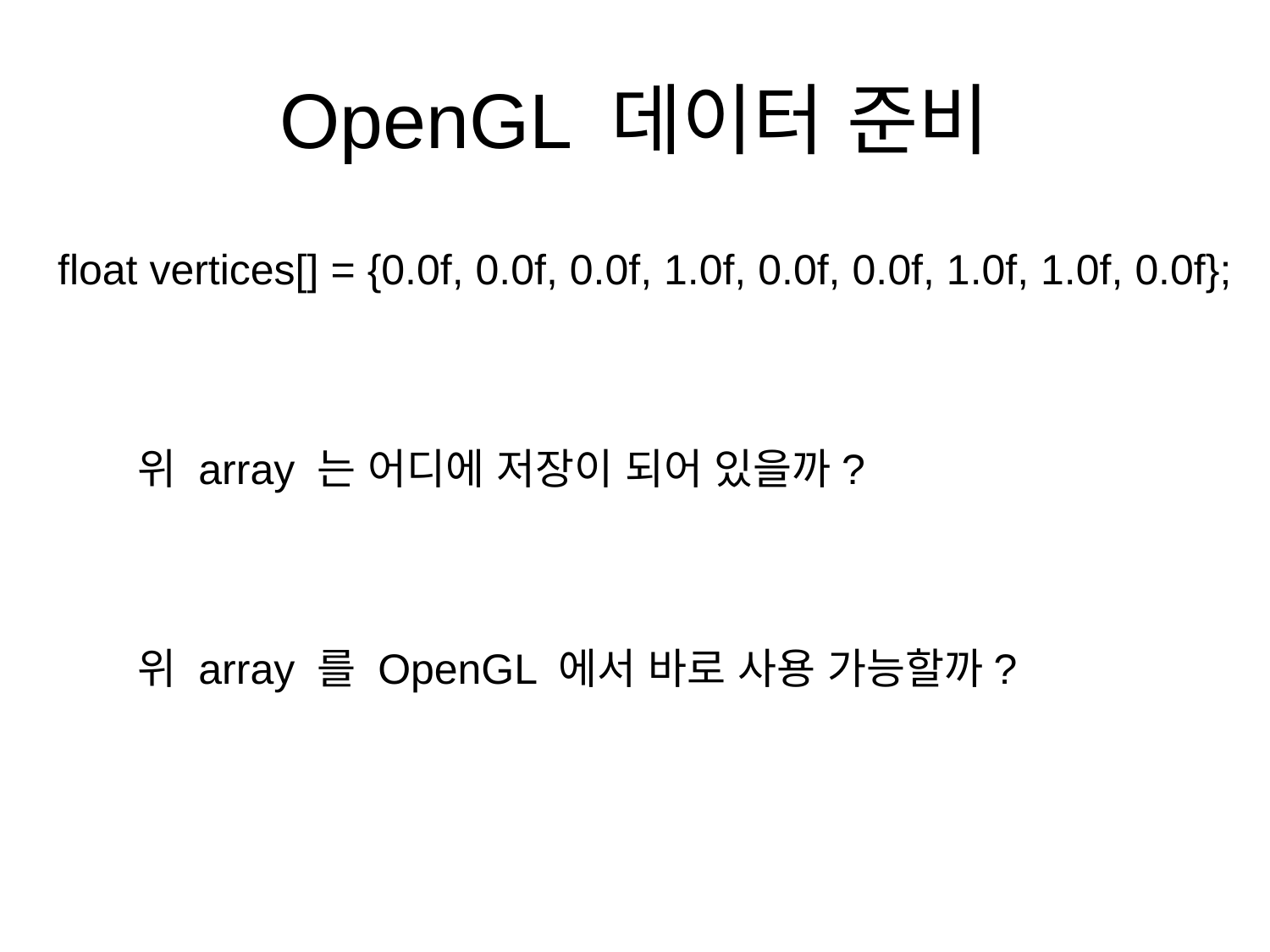

# OpenGL 데이터 준비
float vertices[] = {0.0f, 0.0f, 0.0f, 1.0f, 0.0f, 0.0f, 1.0f, 1.0f, 0.0f};
위 array 는 어디에 저장이 되어 있을까?
위 array 를 OpenGL 에서 바로 사용 가능할까?